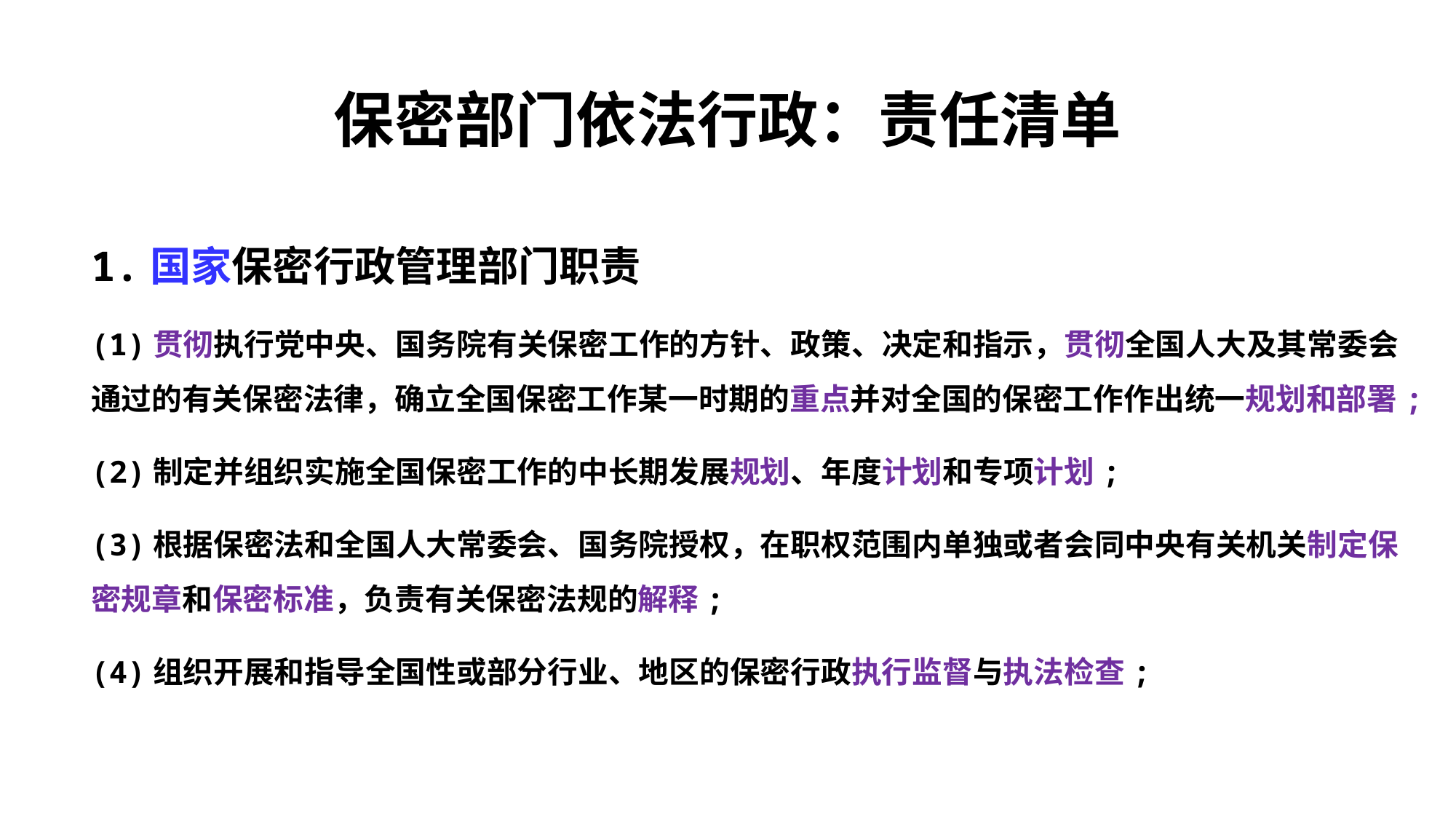

# 保密部门依法行政：责任清单
1.国家保密行政管理部门职责
(1)贯彻执行党中央、国务院有关保密工作的方针、政策、决定和指示，贯彻全国人大及其常委会通过的有关保密法律，确立全国保密工作某一时期的重点并对全国的保密工作作出统一规划和部署;
(2)制定并组织实施全国保密工作的中长期发展规划、年度计划和专项计划;
(3)根据保密法和全国人大常委会、国务院授权，在职权范围内单独或者会同中央有关机关制定保密规章和保密标准，负责有关保密法规的解释;
(4)组织开展和指导全国性或部分行业、地区的保密行政执行监督与执法检查;